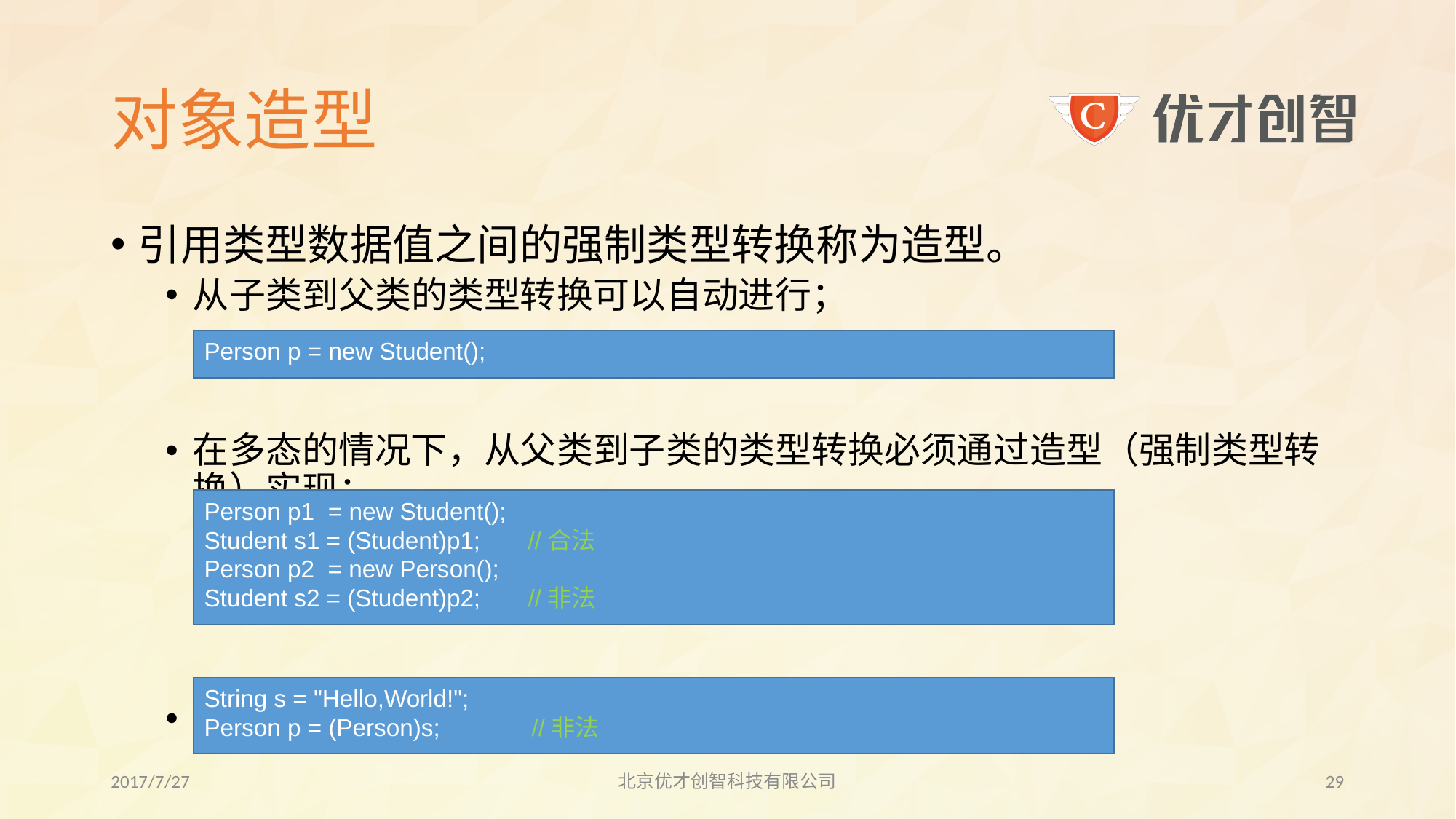

# 对象造型
引用类型数据值之间的强制类型转换称为造型。
从子类到父类的类型转换可以自动进行；

在多态的情况下，从父类到子类的类型转换必须通过造型（强制类型转换）实现；

无继承关系的引用类型间的转换是非法的。
Person p = new Student();
Person p1  = new Student();
Student s1 = (Student)p1;       //合法
Person p2  = new Person();
Student s2 = (Student)p2;       //非法
String s = "Hello,World!";
Person p = (Person)s;   	//非法
2017/7/27
北京优才创智科技有限公司
29